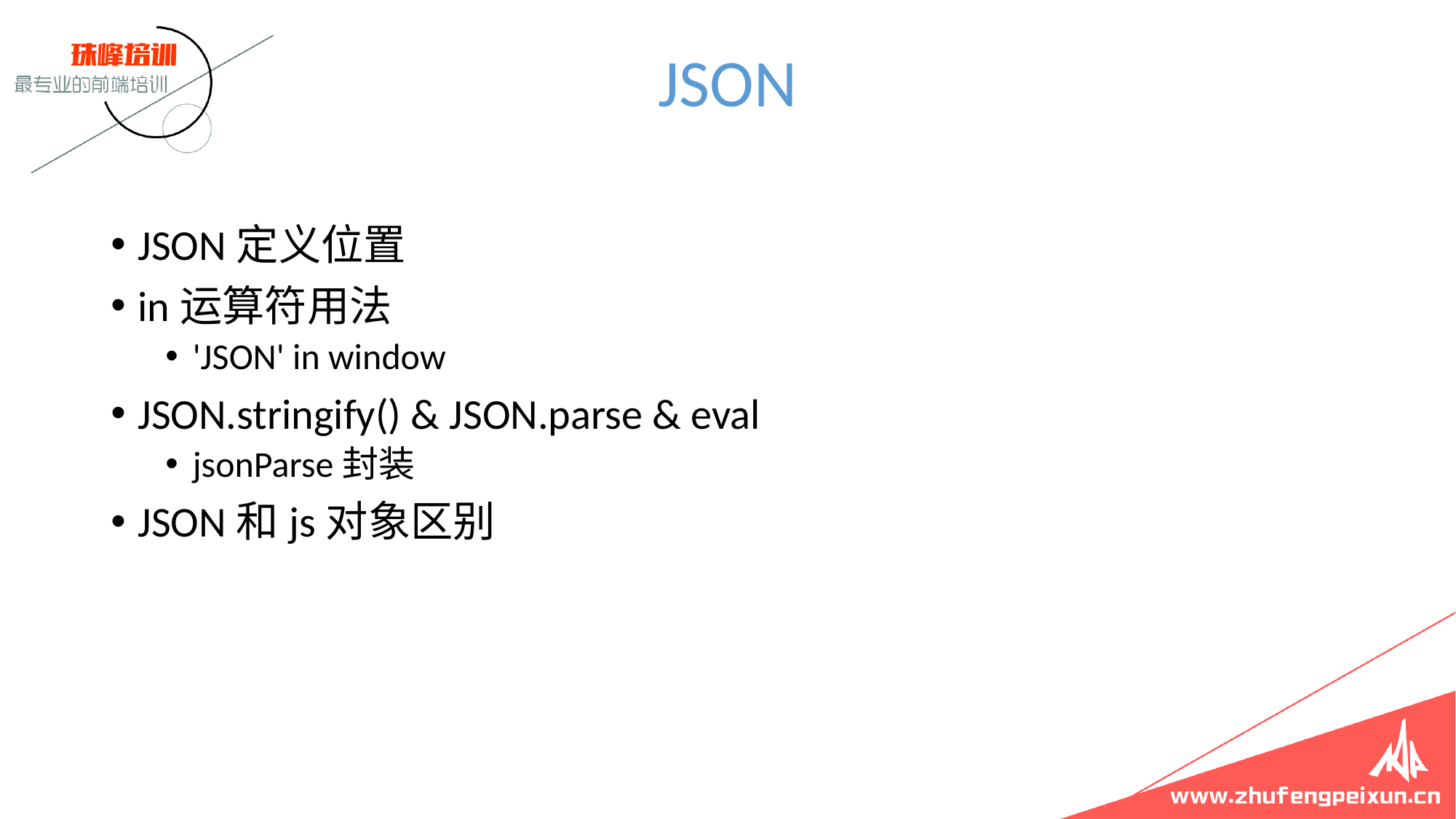

# JSON
JSON定义位置
in运算符用法
'JSON' in window
JSON.stringify() & JSON.parse & eval
jsonParse封装
JSON和js对象区别